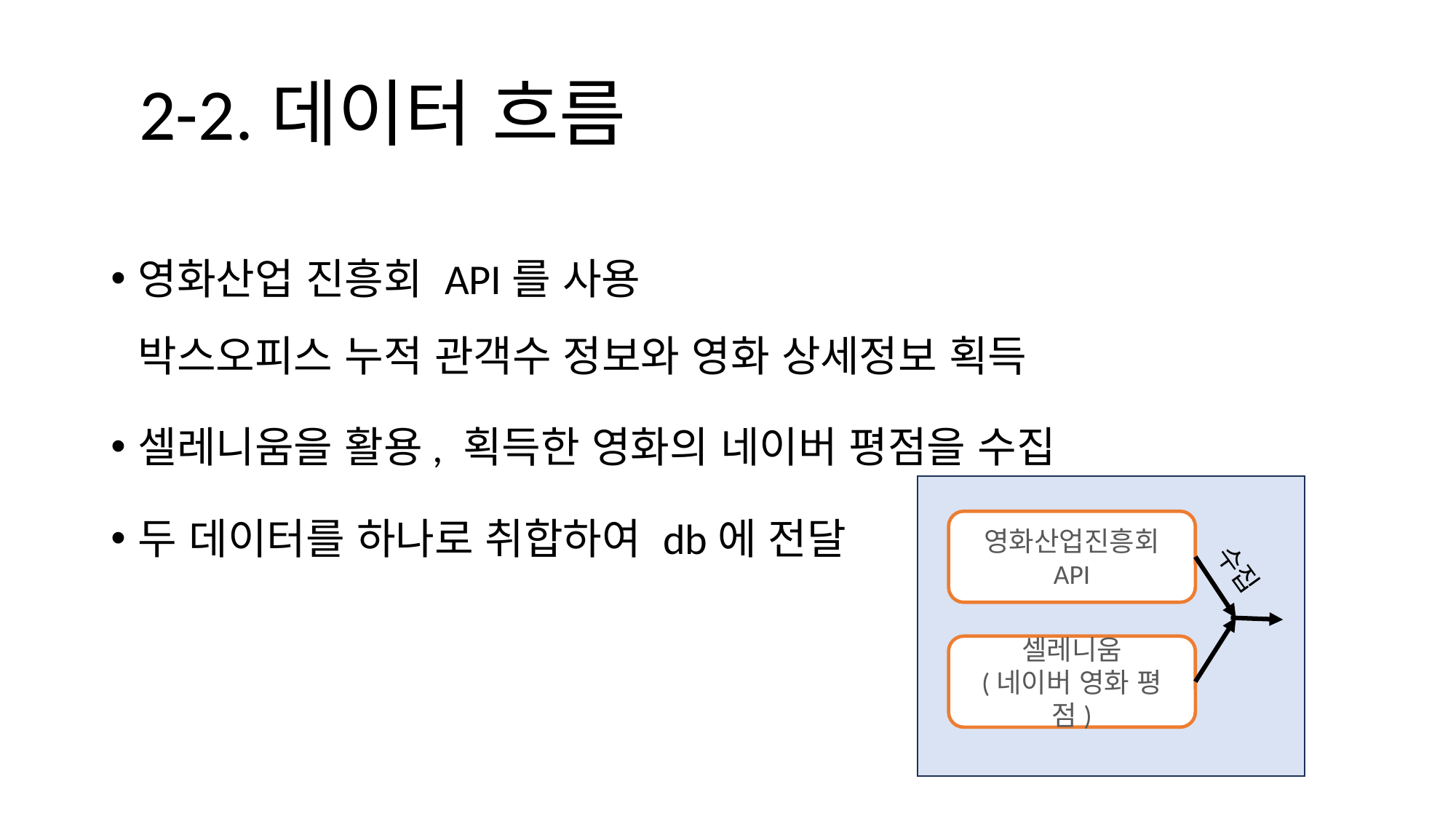

# 2-2.데이터 흐름
영화산업 진흥회 API를 사용
박스오피스 누적 관객수 정보와 영화 상세정보 획득
셀레니움을 활용, 획득한 영화의 네이버 평점을 수집
두 데이터를 하나로 취합하여 db에 전달

영화산업진흥회 API
수집
셀레니움
(네이버 영화 평점)